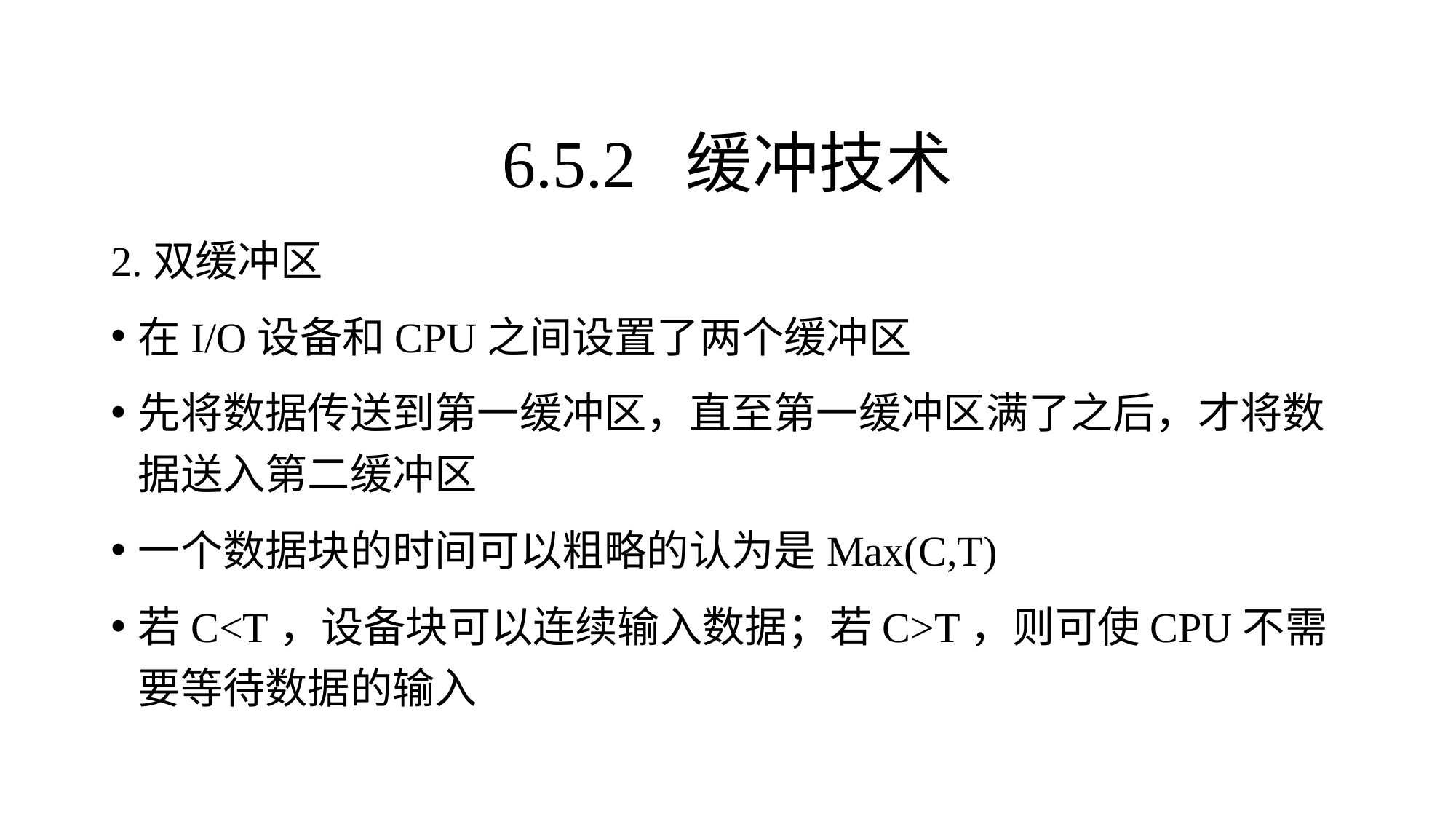

2.双缓冲区
在I/O设备和CPU之间设置了两个缓冲区
先将数据传送到第一缓冲区，直至第一缓冲区满了之后，才将数据送入第二缓冲区
一个数据块的时间可以粗略的认为是Max(C,T)
若C<T，设备块可以连续输入数据；若C>T，则可使CPU不需要等待数据的输入
6.5.2  缓冲技术
9